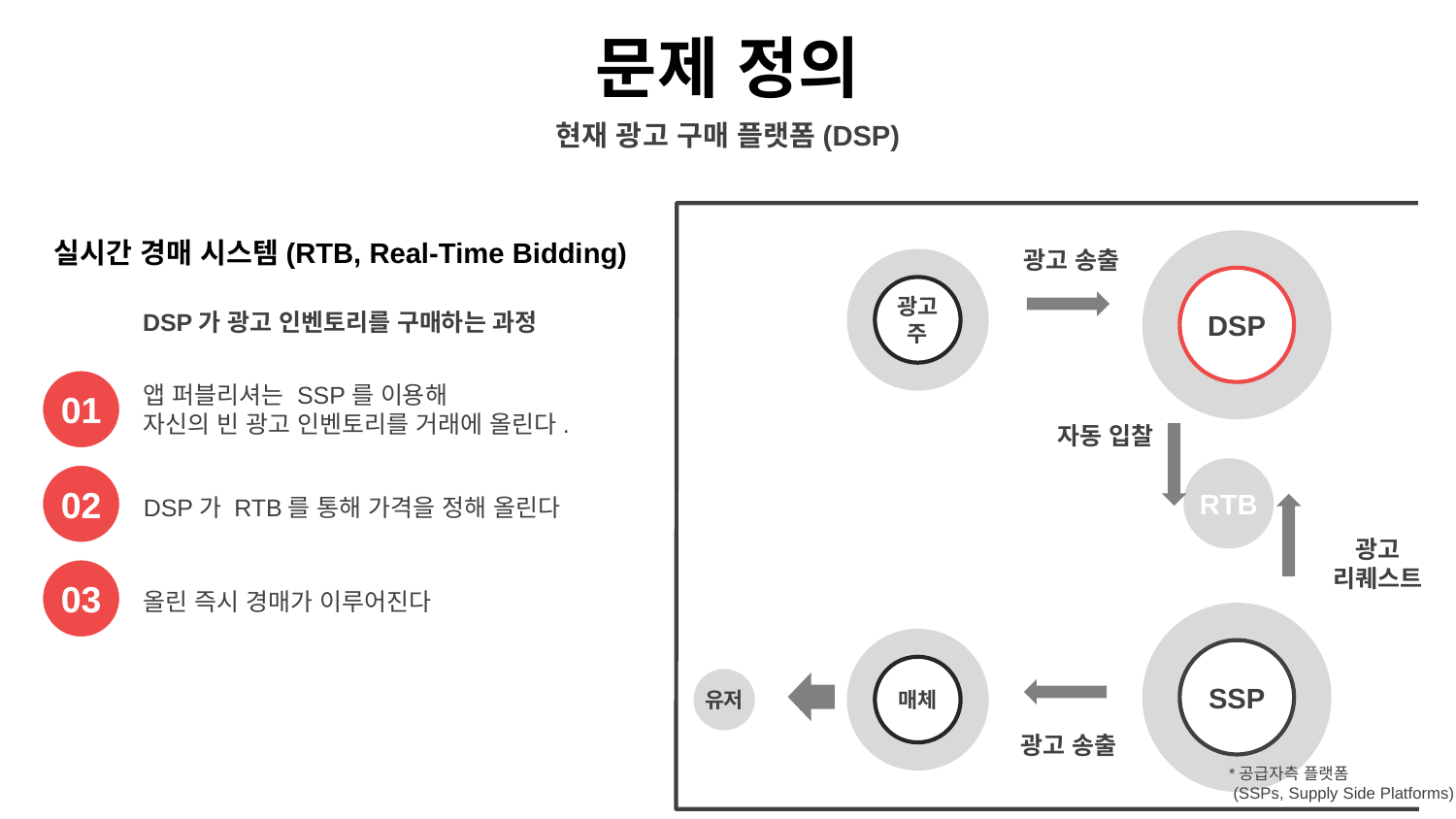

문제 정의
현재 광고 구매 플랫폼(DSP)

실시간 경매 시스템(RTB, Real-Time Bidding)
DSP가 광고 인벤토리를 구매하는 과정

DSP
광고 송출

광고주

앱 퍼블리셔는 SSP를 이용해
자신의 빈 광고 인벤토리를 거래에 올린다.
01
자동 입찰

RTB

02
DSP가 RTB를 통해 가격을 정해 올린다

광고
리퀘스트

03
올린 즉시 경매가 이루어진다

SSP

매체
유저

광고 송출
*공급자측 플랫폼
 (SSPs, Supply Side Platforms)